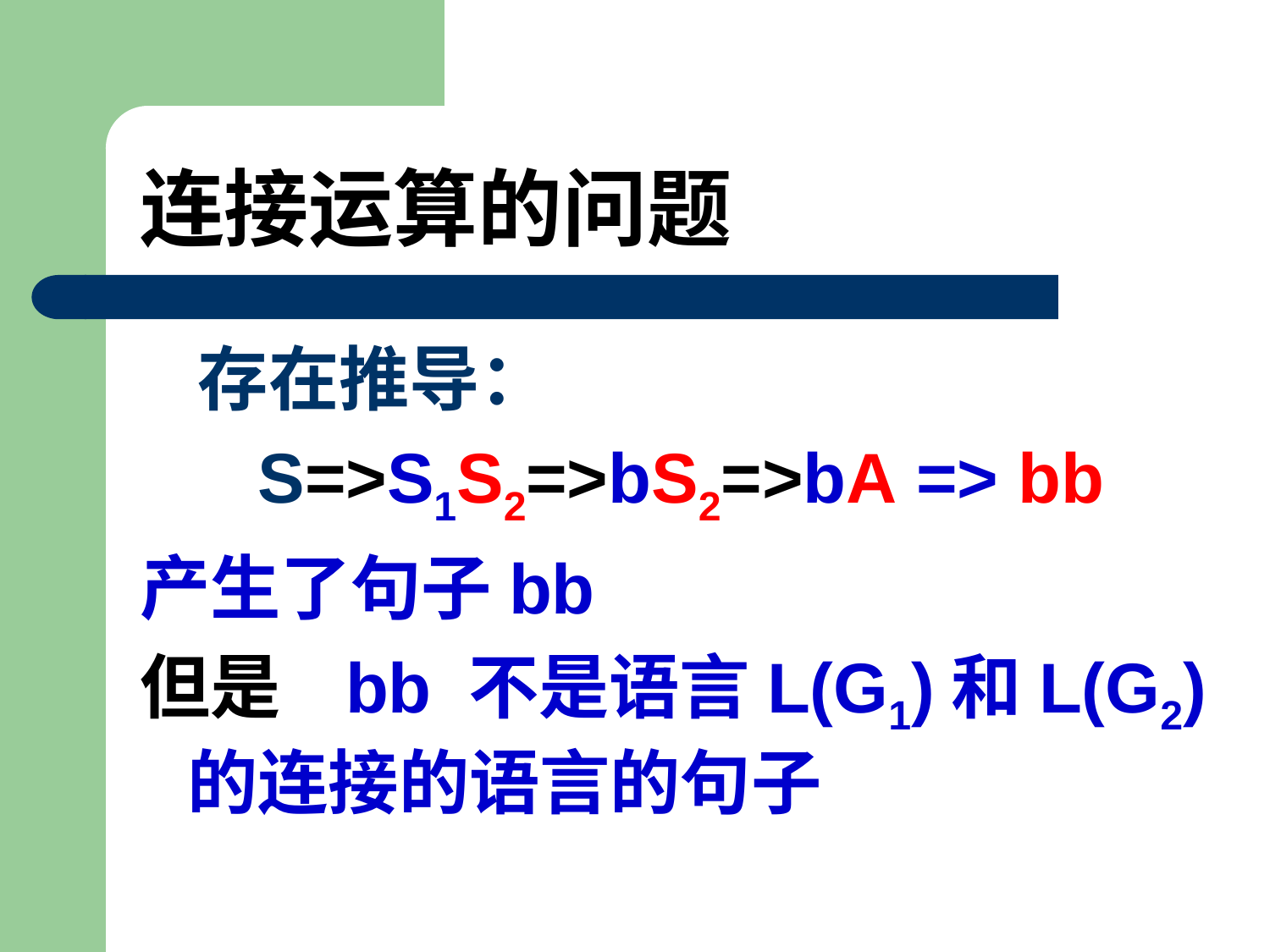

# 连接运算的问题
   存在推导：
      S=>S1S2=>bS2=>bA => bb
产生了句子bb
但是   bb 不是语言L(G1)和L(G2)的连接的语言的句子